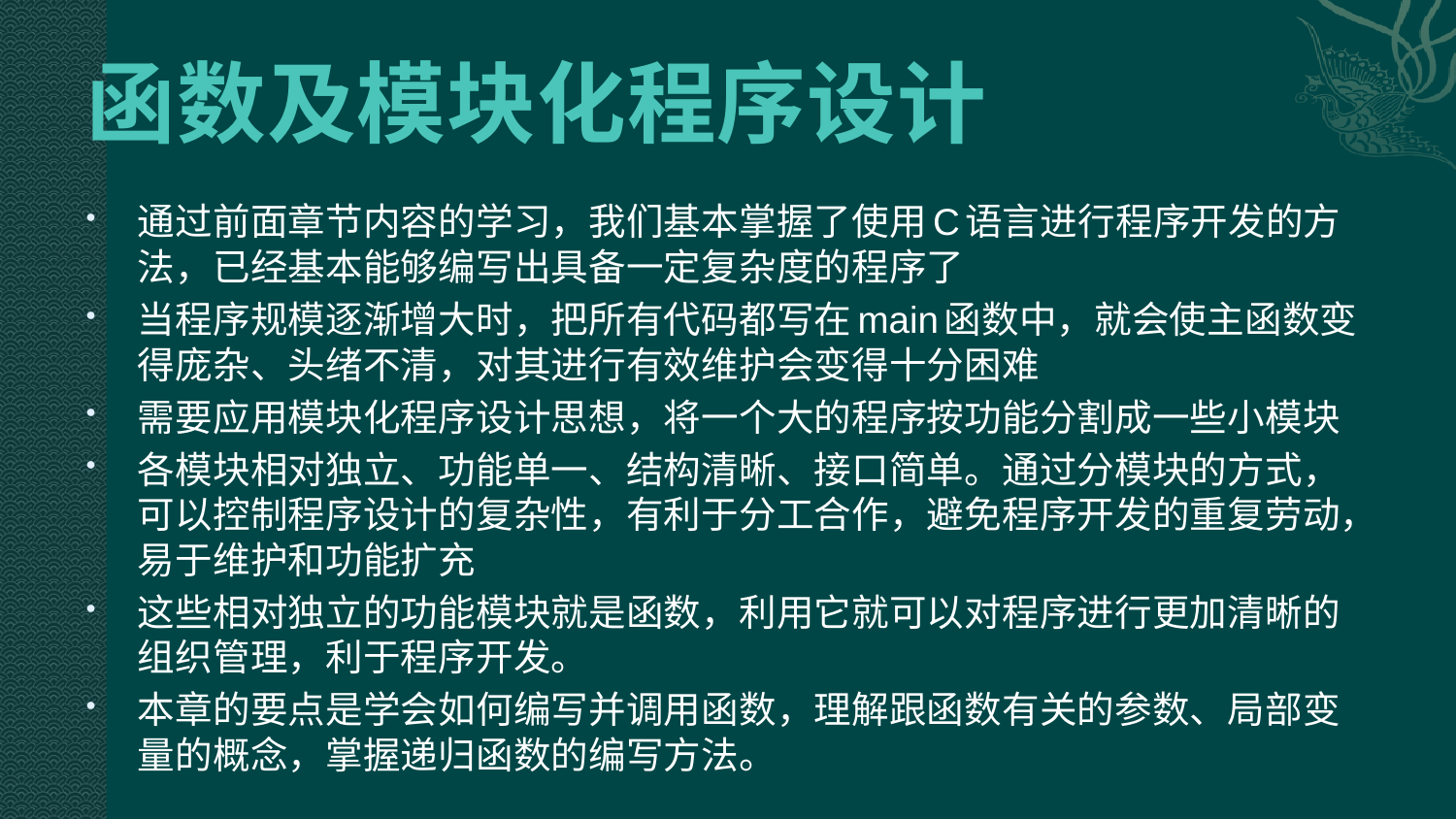

# 函数及模块化程序设计
通过前面章节内容的学习，我们基本掌握了使用C语言进行程序开发的方法，已经基本能够编写出具备一定复杂度的程序了
当程序规模逐渐增大时，把所有代码都写在main函数中，就会使主函数变得庞杂、头绪不清，对其进行有效维护会变得十分困难
需要应用模块化程序设计思想，将一个大的程序按功能分割成一些小模块
各模块相对独立、功能单一、结构清晰、接口简单。通过分模块的方式，可以控制程序设计的复杂性，有利于分工合作，避免程序开发的重复劳动，易于维护和功能扩充
这些相对独立的功能模块就是函数，利用它就可以对程序进行更加清晰的组织管理，利于程序开发。
本章的要点是学会如何编写并调用函数，理解跟函数有关的参数、局部变量的概念，掌握递归函数的编写方法。